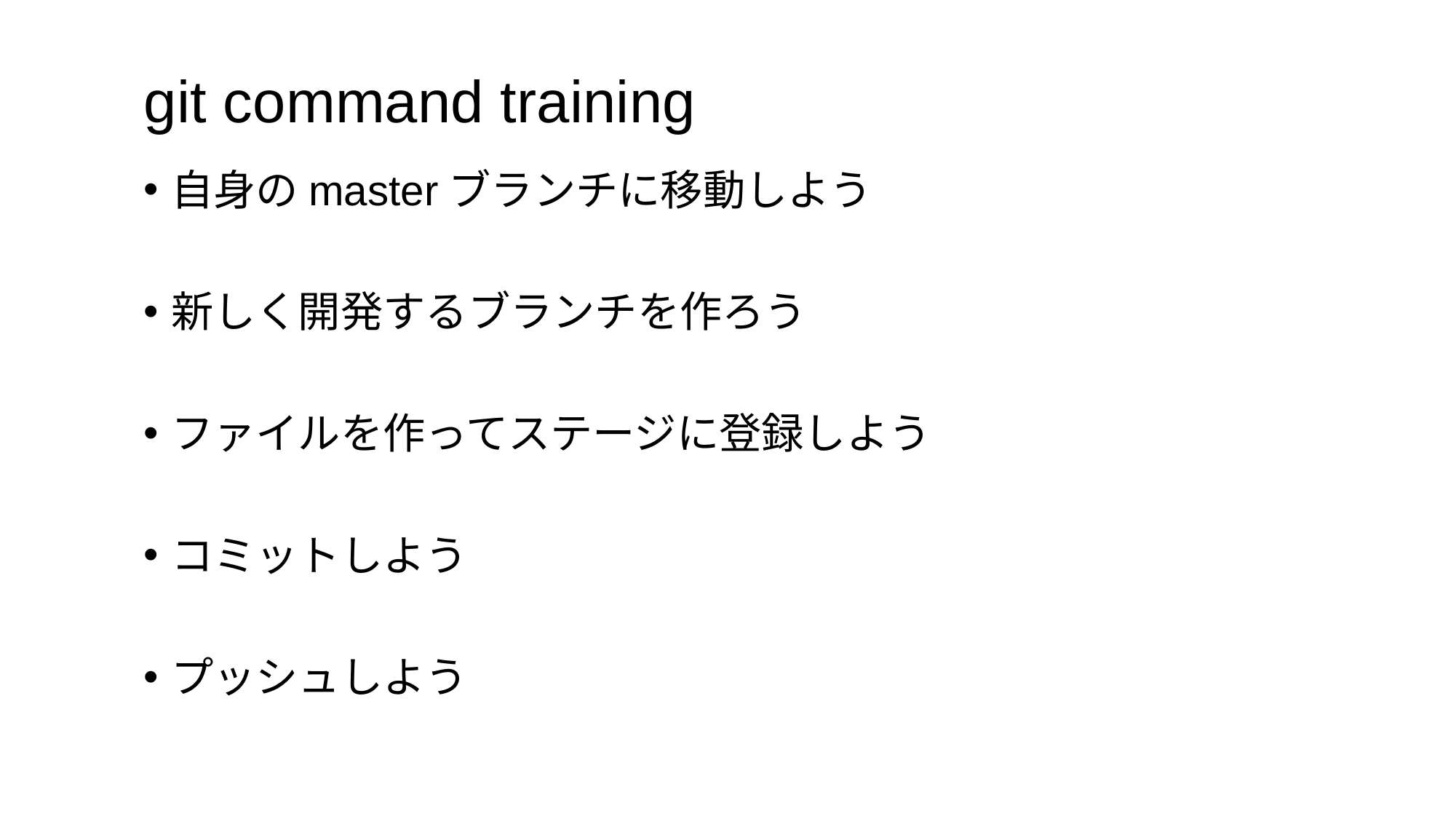

# git command training
自身のmasterブランチに移動しよう

新しく開発するブランチを作ろう

ファイルを作ってステージに登録しよう

コミットしよう

プッシュしよう